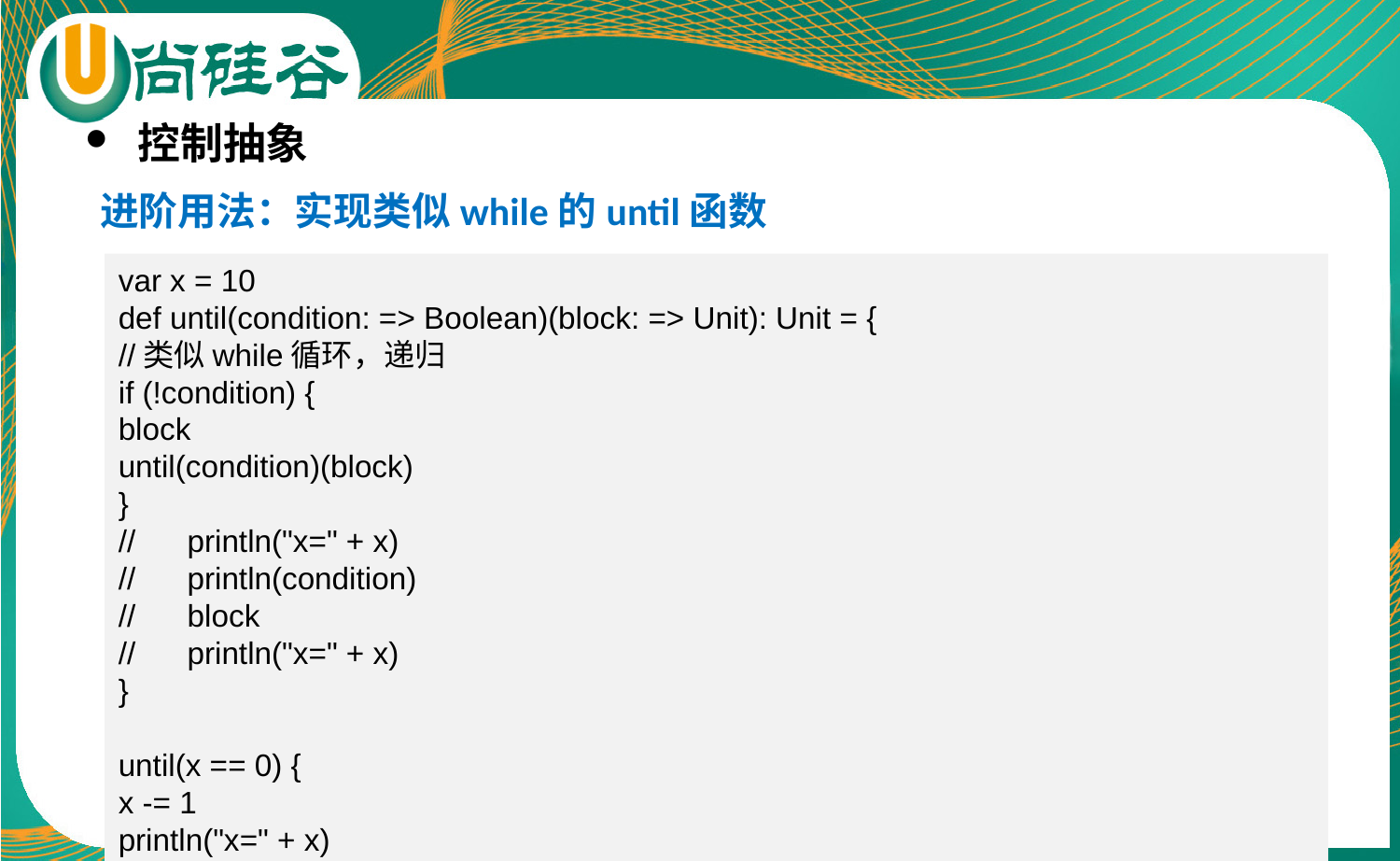

控制抽象
进阶用法：实现类似while的until函数

var x = 10
def until(condition: => Boolean)(block: => Unit): Unit = {
//类似while循环，递归
if (!condition) {
block
until(condition)(block)
}
//      println("x=" + x)
//      println(condition)
//      block
//      println("x=" + x)
}

until(x == 0) {
x -= 1
println("x=" + x)
}
【案例演示+代码说明】